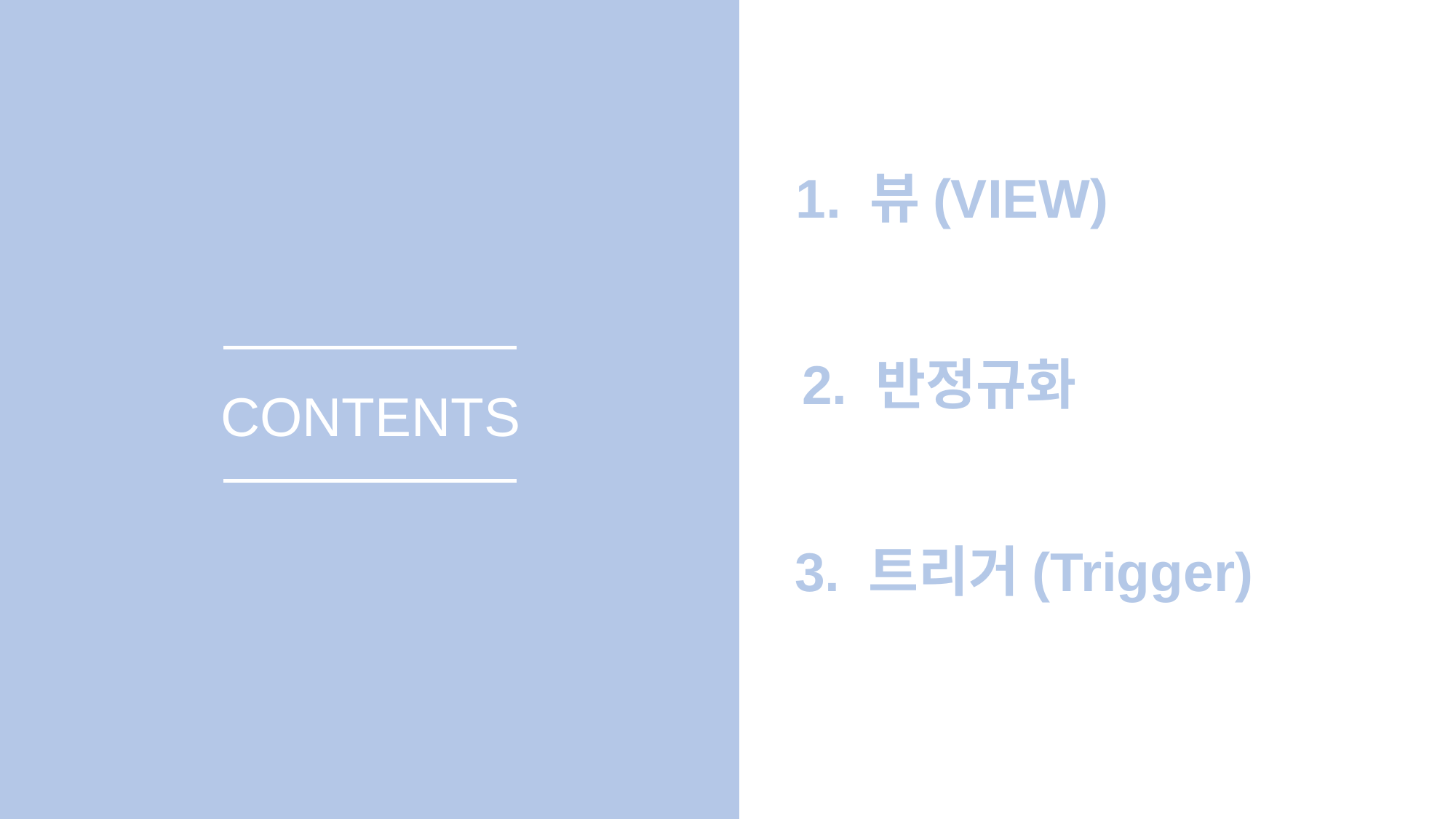

CONTENTS

1. 뷰(VIEW)
2. 반정규화
3. 트리거(Trigger)